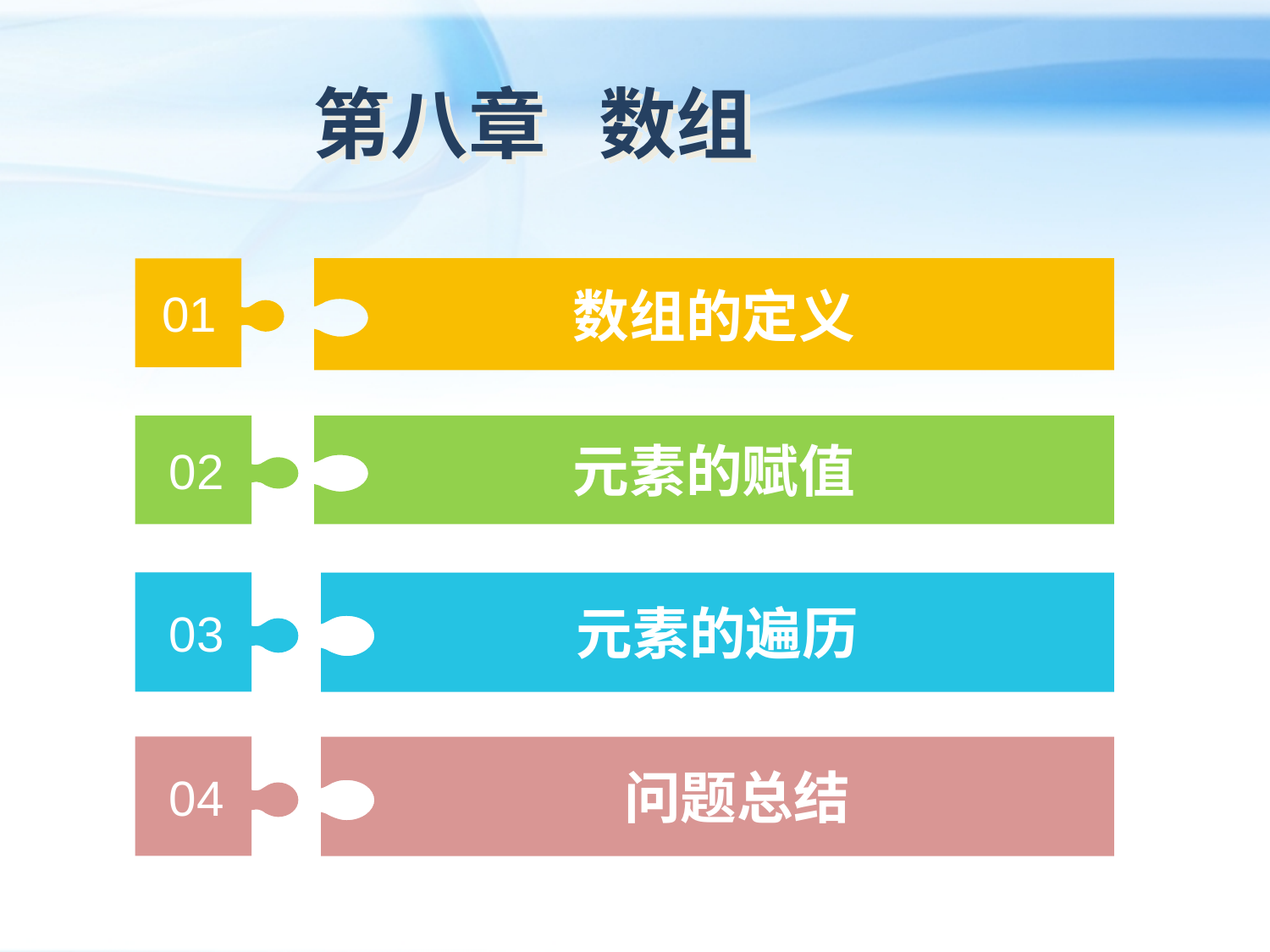

第八章   数组

数组的定义
01
02
元素的赋值
03
元素的遍历
04
  问题总结